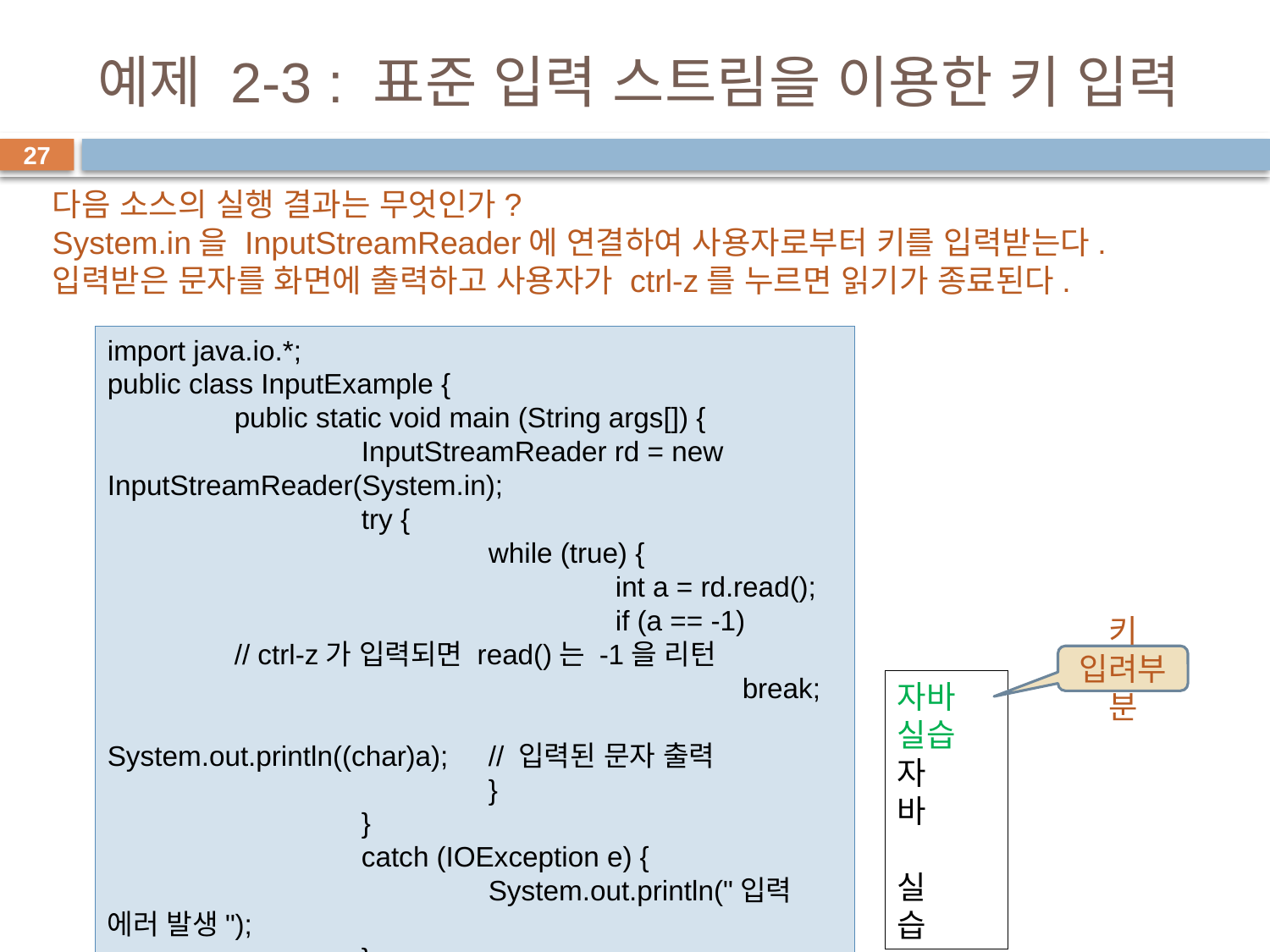

# 예제 2-3 : 표준 입력 스트림을 이용한 키 입력
27
다음 소스의 실행 결과는 무엇인가?
System.in을 InputStreamReader에 연결하여 사용자로부터 키를 입력받는다.  입력받은 문자를 화면에 출력하고 사용자가 ctrl-z를 누르면 읽기가 종료된다.
import java.io.*;
public class InputExample {
	public static void main (String args[]) {
		InputStreamReader rd = new InputStreamReader(System.in);
		try {
			while (true) {
				int a = rd.read();
				if (a == -1)	// ctrl-z가 입력되면 read()는 -1을 리턴
					break;
				System.out.println((char)a);	// 입력된 문자 출력
			}
		}
		catch (IOException e) {
			System.out.println("입력 에러 발생");
		}
	}
}
키 입려부분
자바 실습
자
바

실
습